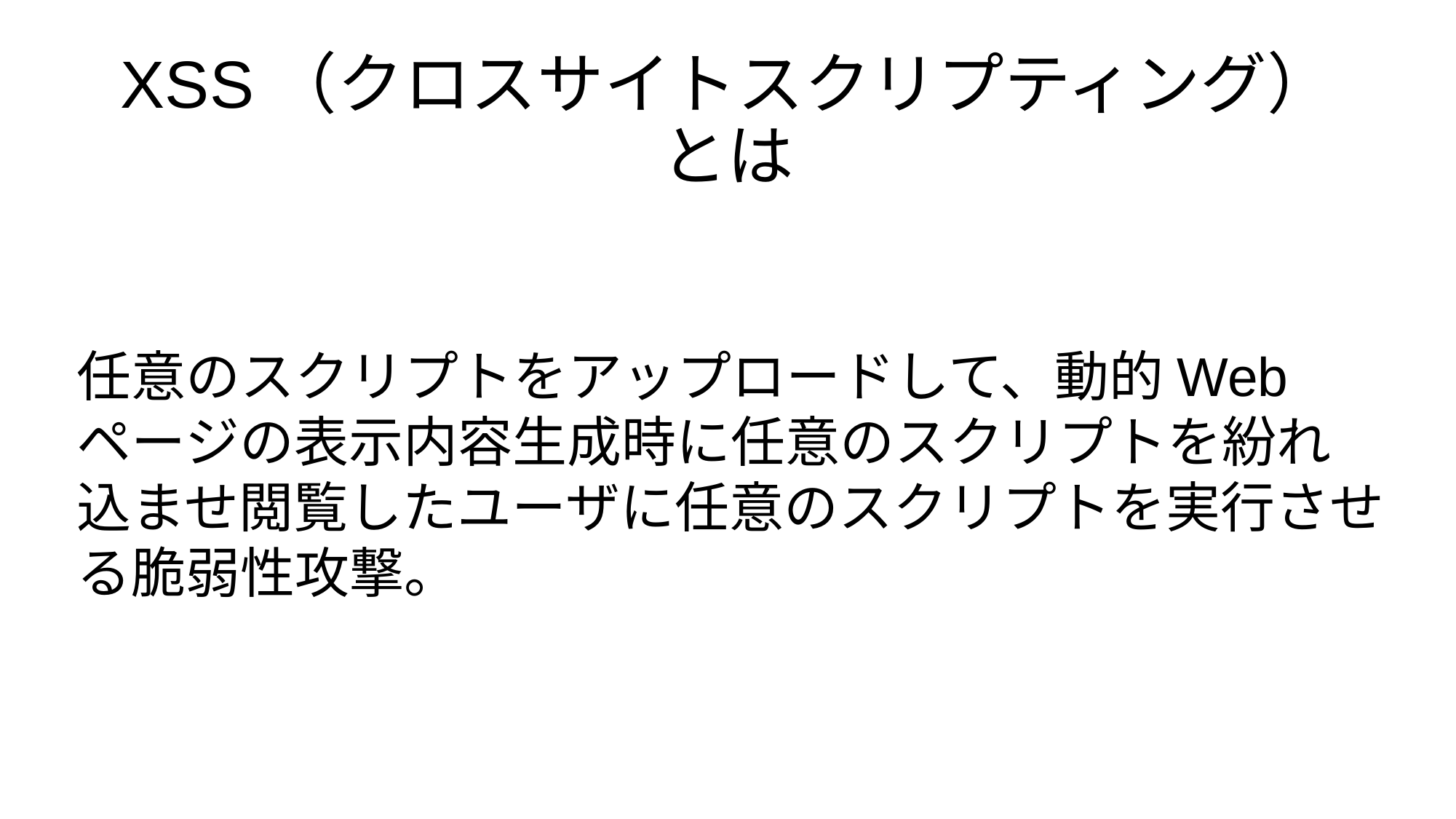

# XSS（クロスサイトスクリプティング）とは
任意のスクリプトをアップロードして、動的Webページの表示内容生成時に任意のスクリプトを紛れ込ませ閲覧したユーザに任意のスクリプトを実行させる脆弱性攻撃。